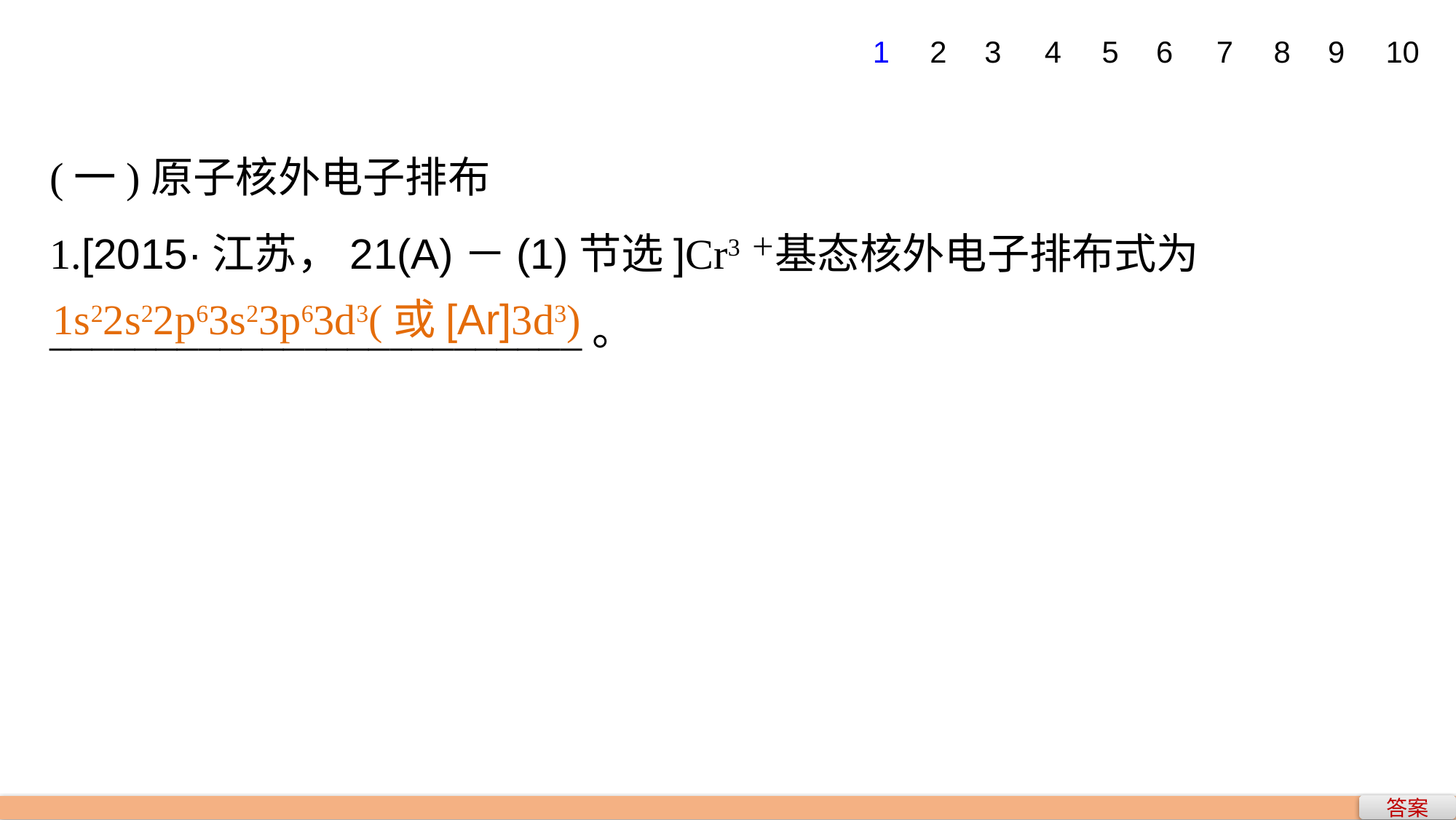

1
2
3
4
5
6
7
8
9
10
(一)原子核外电子排布
1.[2015·江苏，21(A)－(1)节选]Cr3＋基态核外电子排布式为_________________________。
1s22s22p63s23p63d3(或[Ar]3d3)
答案